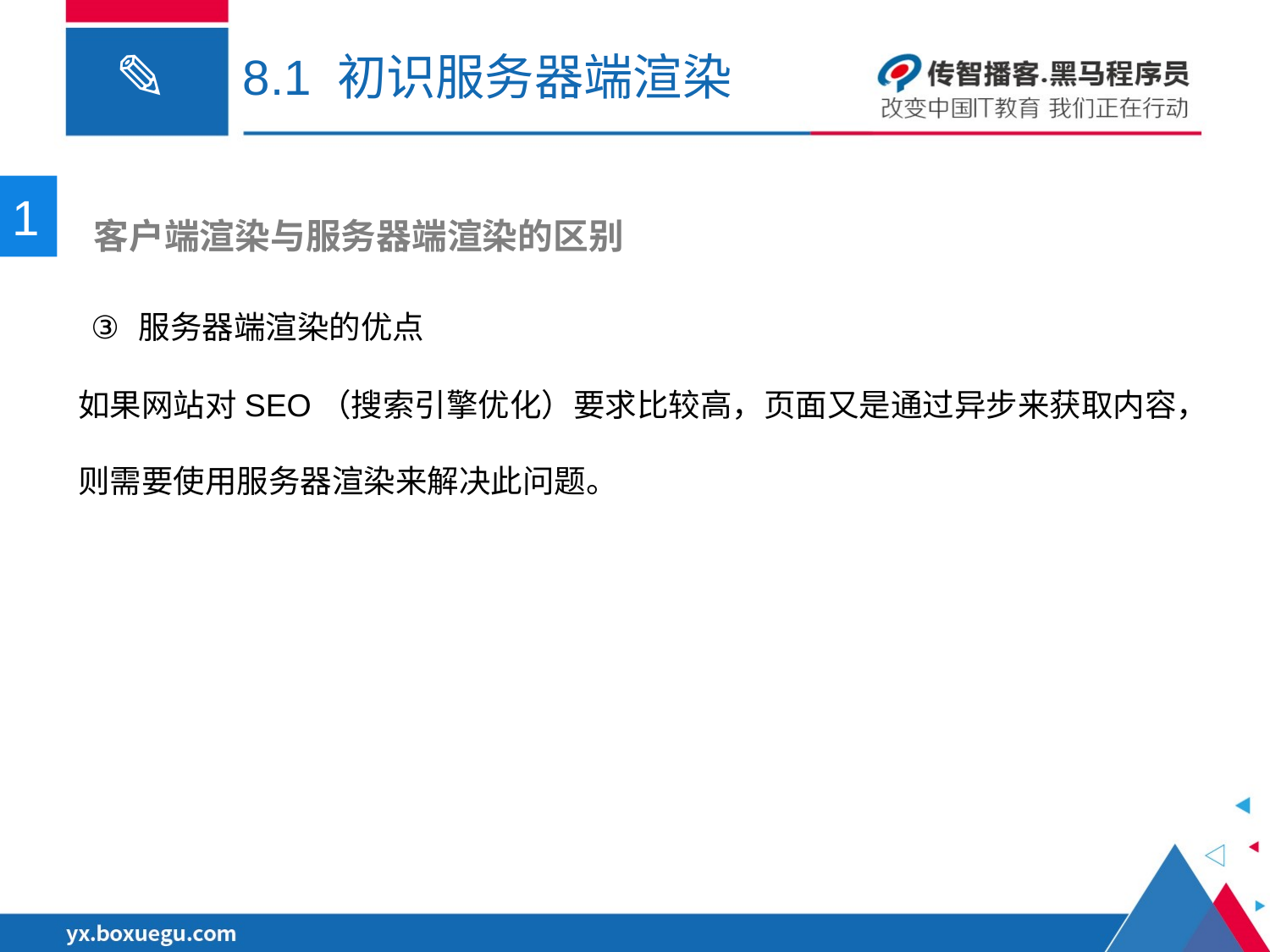

# 8.1 初识服务器端渲染

1
  客户端渲染与服务器端渲染的区别
服务器端渲染的优点
如果网站对SEO（搜索引擎优化）要求比较高，页面又是通过异步来获取内容，则需要使用服务器渲染来解决此问题。